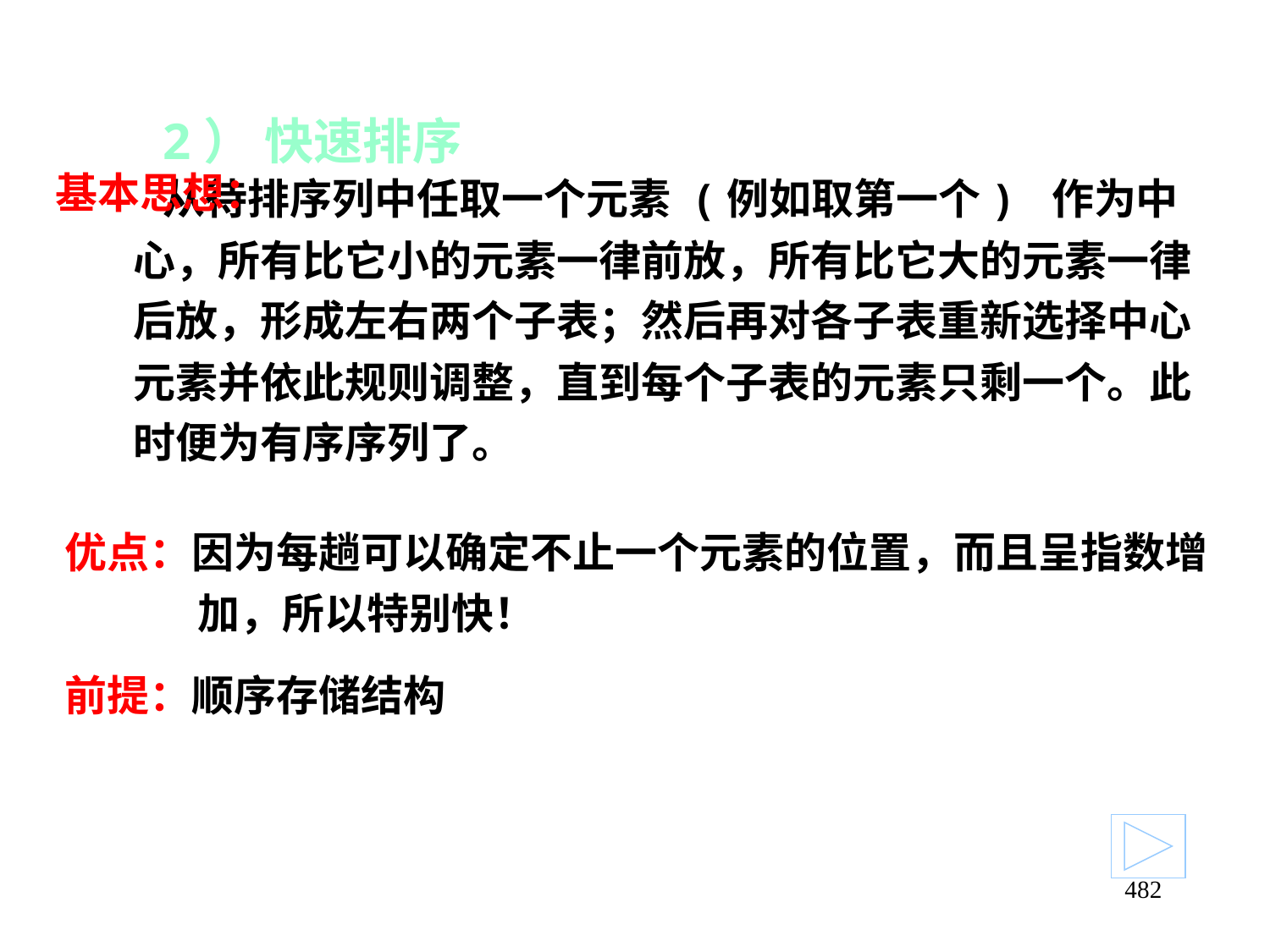

# 2） 快速排序
         从待排序列中任取一个元素 (例如取第一个) 作为中心，所有比它小的元素一律前放，所有比它大的元素一律后放，形成左右两个子表；然后再对各子表重新选择中心元素并依此规则调整，直到每个子表的元素只剩一个。此时便为有序序列了。
基本思想：
优点：因为每趟可以确定不止一个元素的位置，而且呈指数增加，所以特别快！
前提：顺序存储结构

482